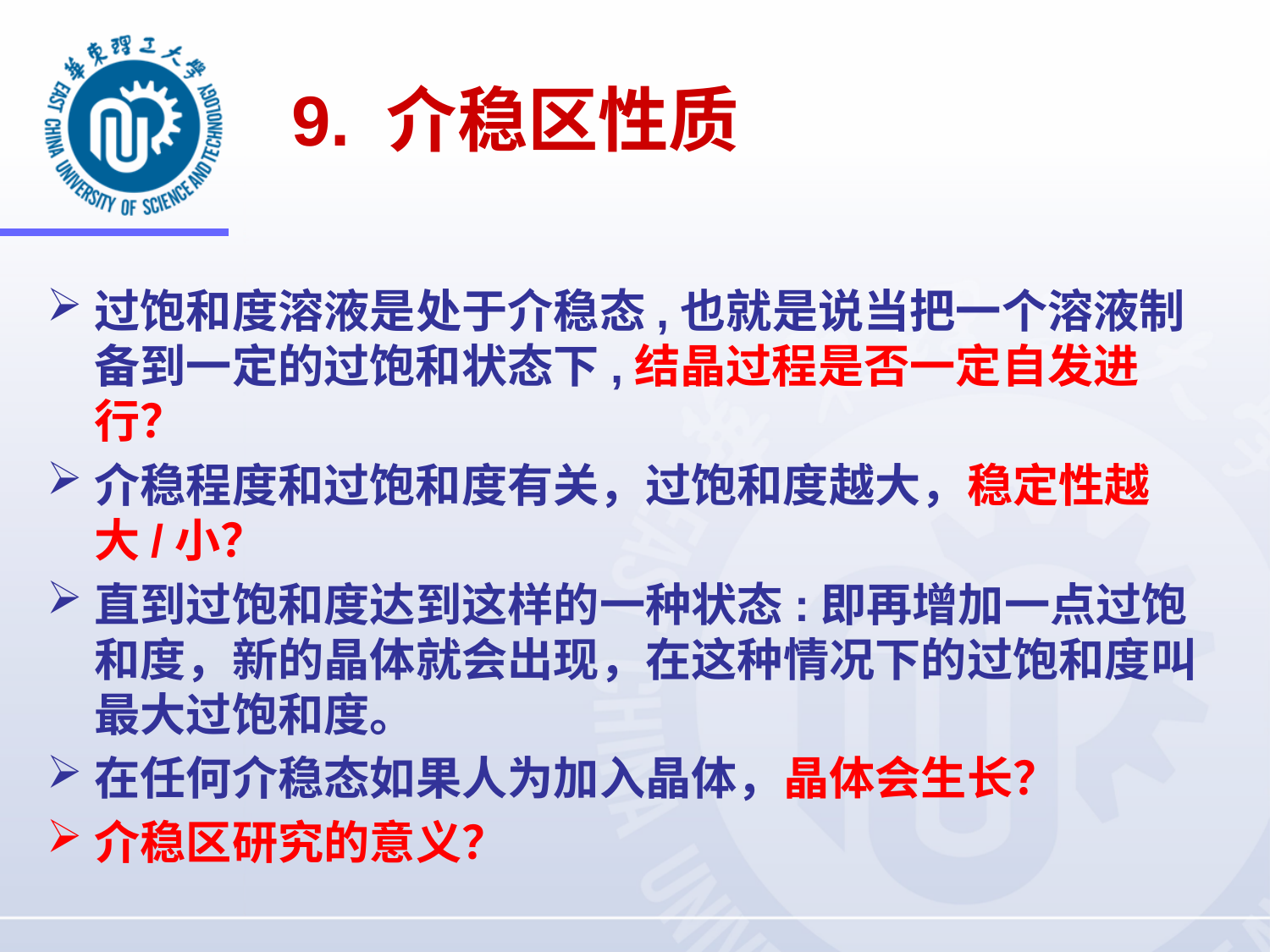

# 9. 介稳区性质
过饱和度溶液是处于介稳态,也就是说当把一个溶液制备到一定的过饱和状态下,结晶过程是否一定自发进行？
介稳程度和过饱和度有关，过饱和度越大，稳定性越大/小？
直到过饱和度达到这样的一种状态:即再增加一点过饱和度，新的晶体就会出现，在这种情况下的过饱和度叫最大过饱和度。
在任何介稳态如果人为加入晶体，晶体会生长？
介稳区研究的意义？